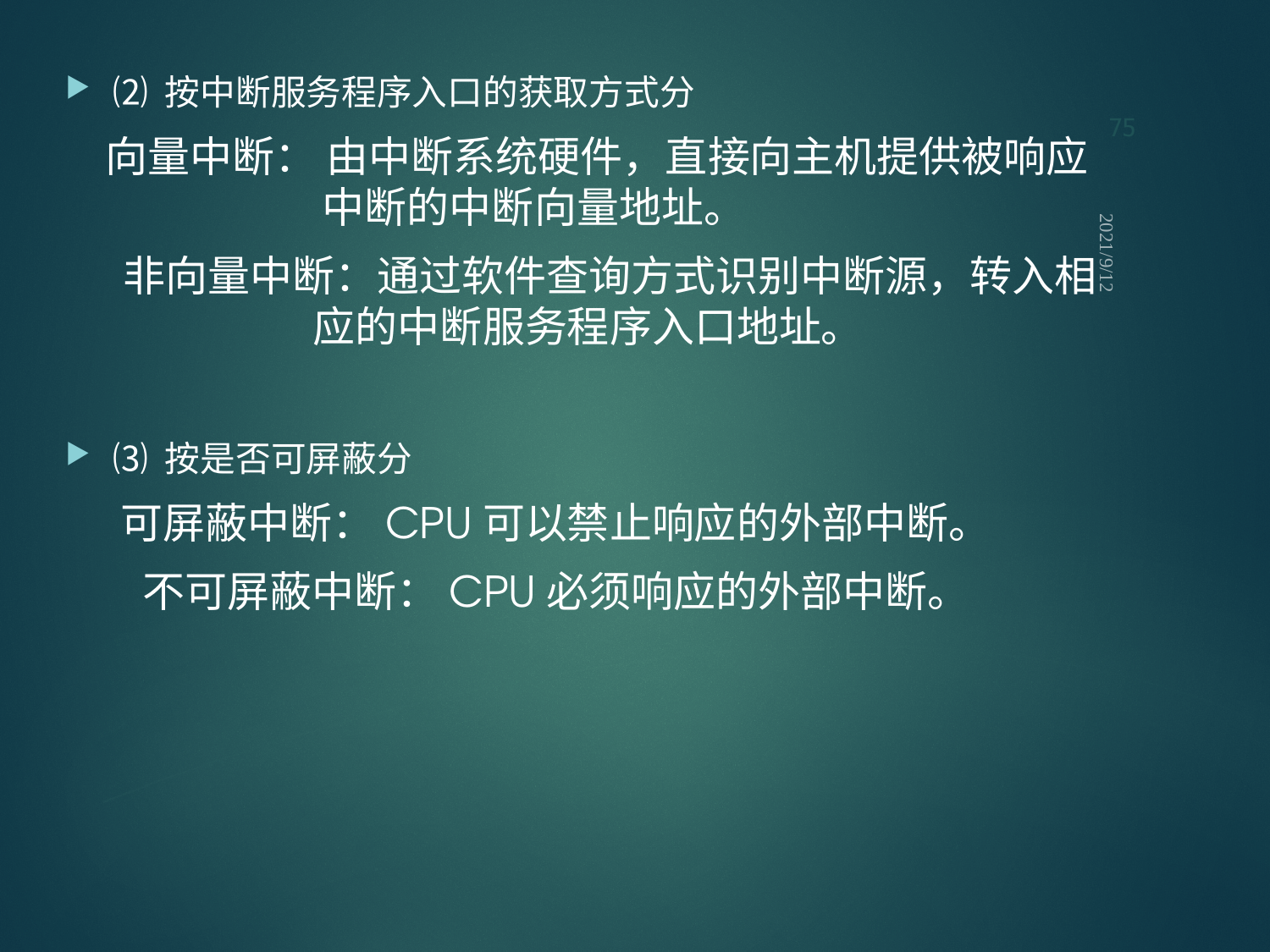

75
⑵ 按中断服务程序入口的获取方式分
    向量中断： 由中断系统硬件，直接向主机提供被响应
                      中断的中断向量地址。
     非向量中断：通过软件查询方式识别中断源，转入相
                     应的中断服务程序入口地址。

⑶ 按是否可屏蔽分
      可屏蔽中断：CPU可以禁止响应的外部中断。
       不可屏蔽中断：CPU必须响应的外部中断。
2021/9/12